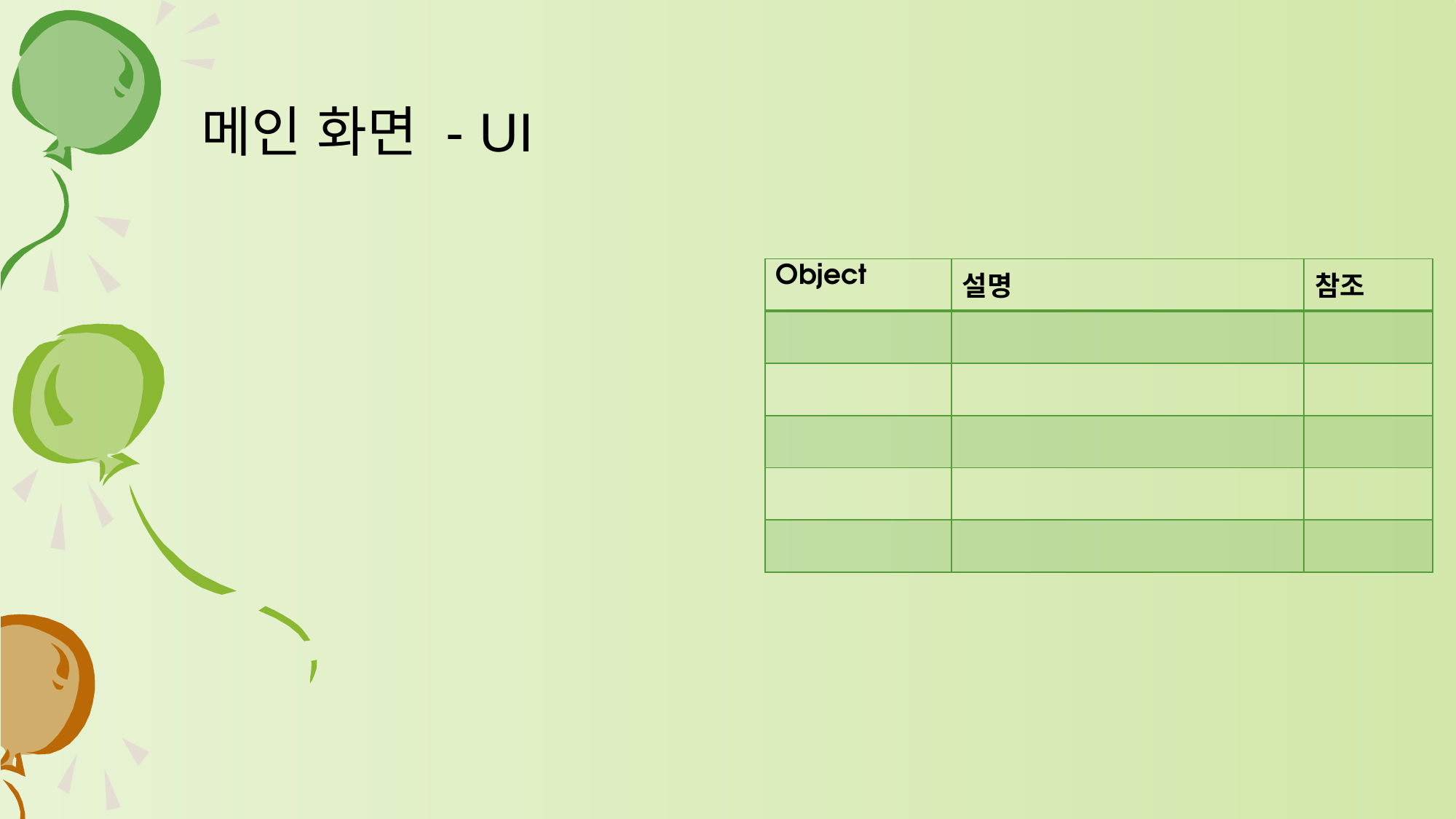

# 메인 화면 - UI
| Object | 설명 | 참조 |
| --- | --- | --- |
|  |  |  |
|  |  |  |
|  |  |  |
|  |  |  |
|  |  |  |